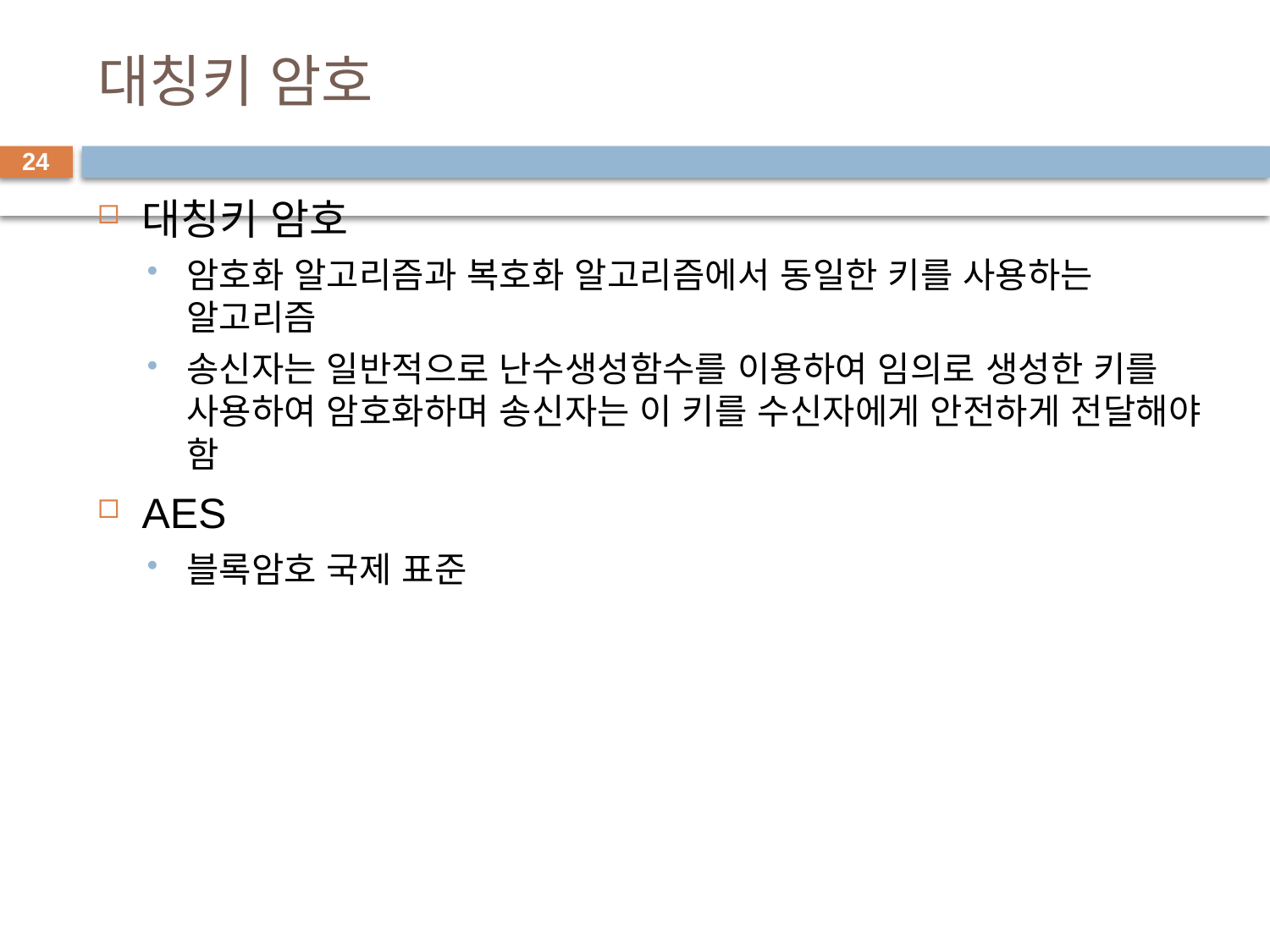

# 대칭키 암호
24
대칭키 암호
암호화 알고리즘과 복호화 알고리즘에서 동일한 키를 사용하는 알고리즘
송신자는 일반적으로 난수생성함수를 이용하여 임의로 생성한 키를 사용하여 암호화하며 송신자는 이 키를 수신자에게 안전하게 전달해야 함
AES
블록암호 국제 표준